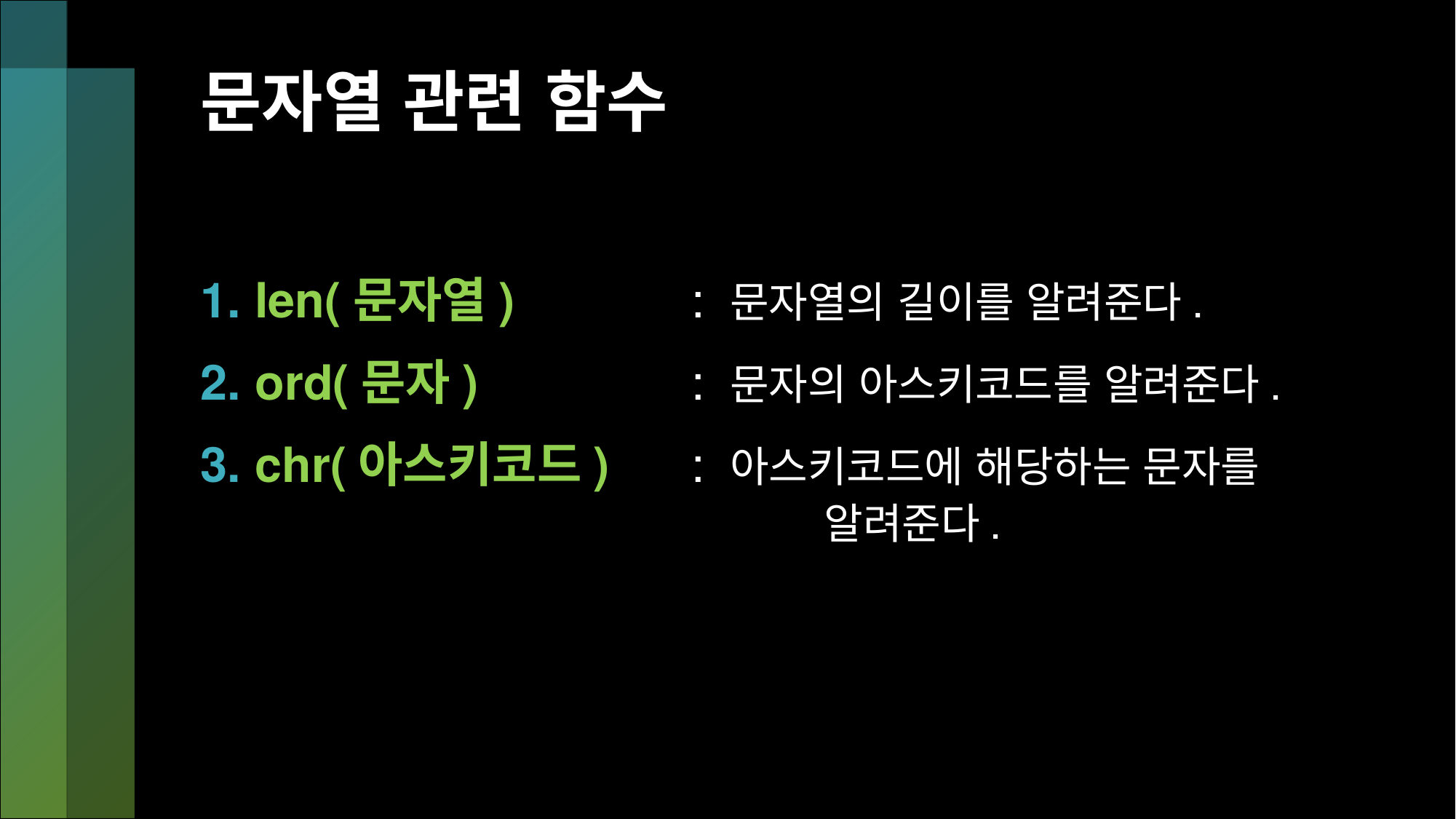

# 문자열 관련 함수
len(문자열)		: 문자열의 길이를 알려준다.
ord(문자)		: 문자의 아스키코드를 알려준다.
chr(아스키코드)	: 아스키코드에 해당하는 문자를 					  알려준다.